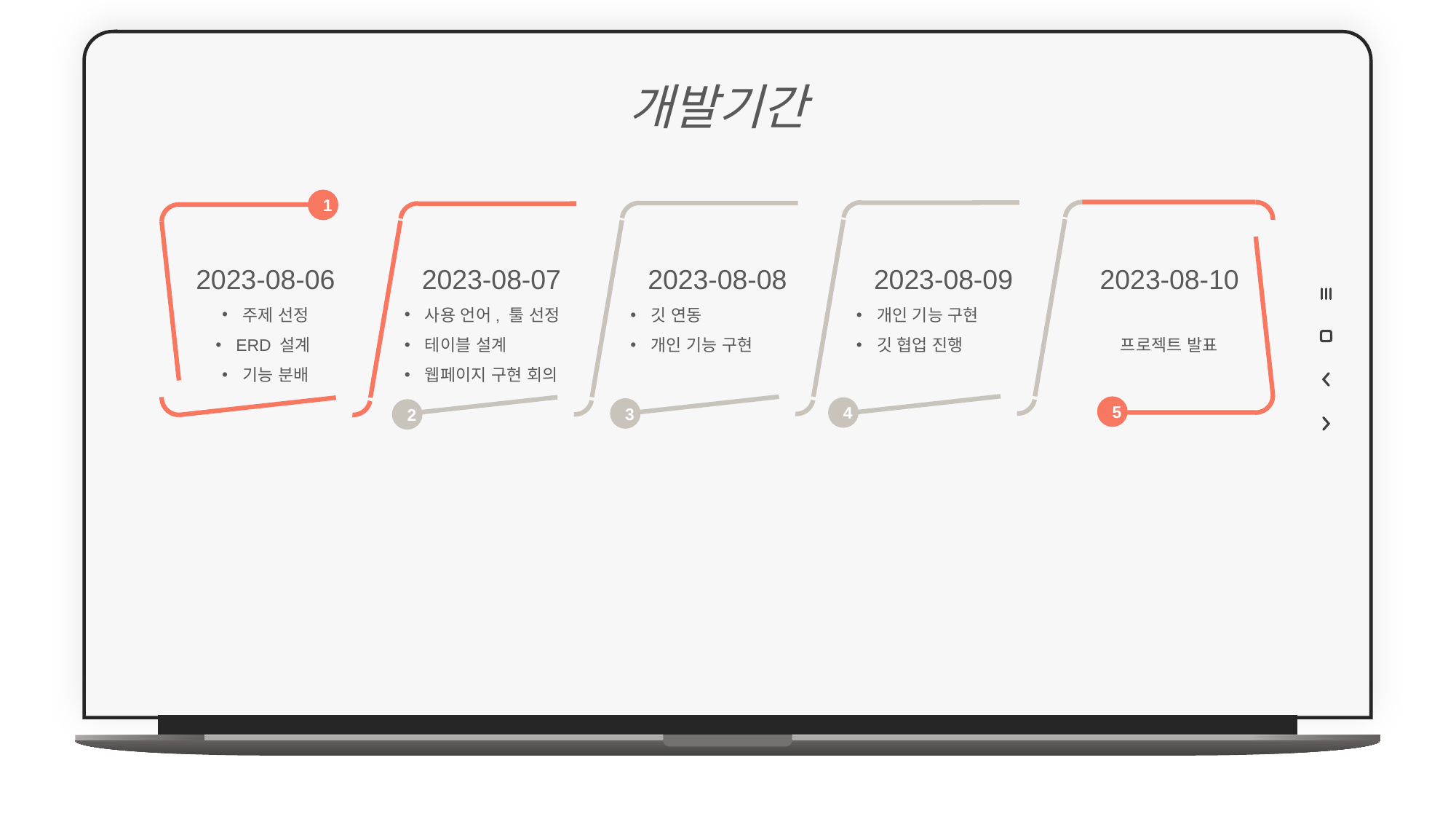

개발기간

1

2023-08-06
주제 선정
ERD 설계
기능 분배
2023-08-07
사용 언어, 툴 선정
테이블 설계
웹페이지 구현 회의
2023-08-08
깃 연동
개인 기능 구현
2023-08-09
개인 기능 구현
깃 협업 진행
2023-08-10

프로젝트 발표

5
4
3
2